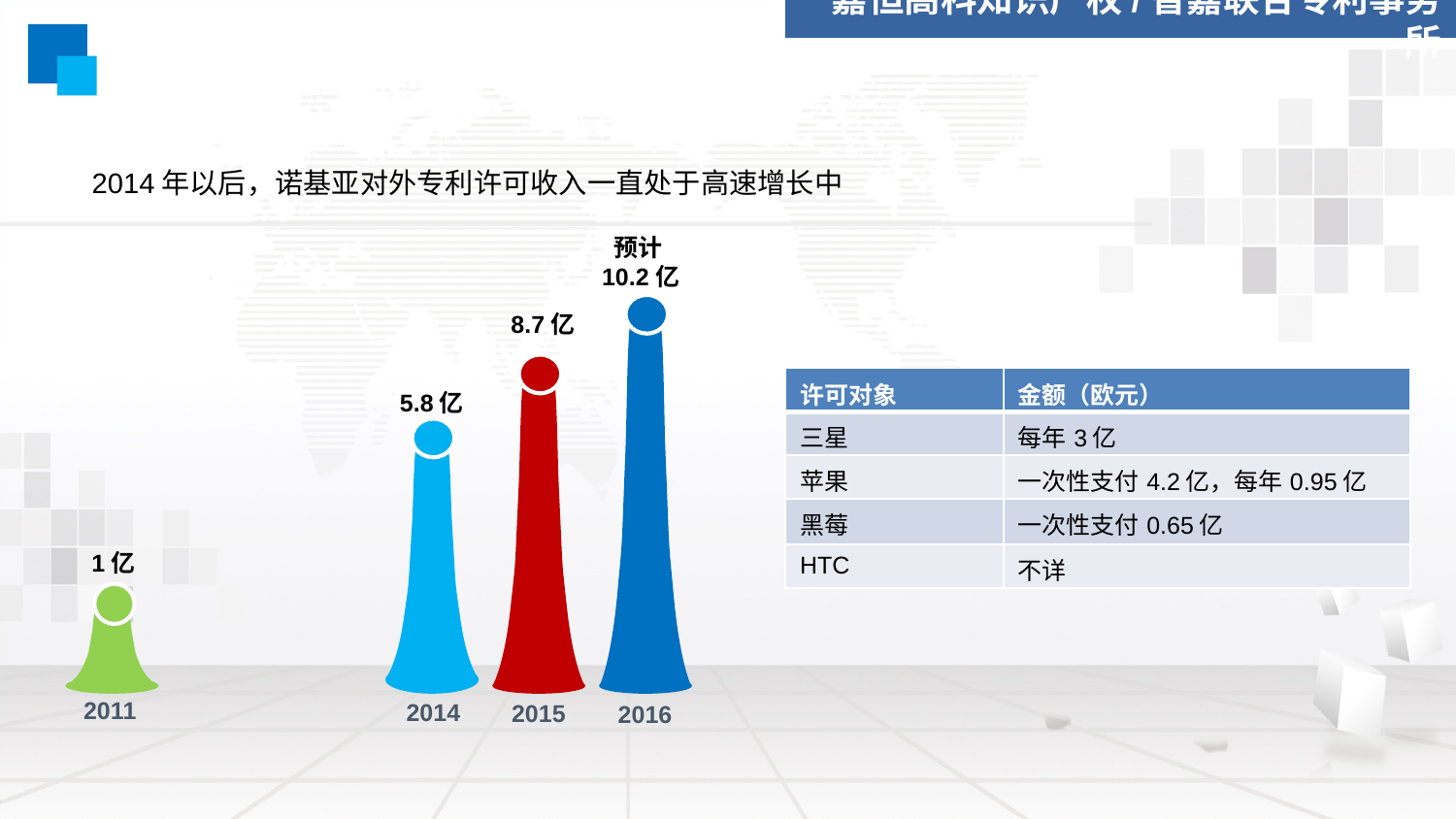

嘉恒高科知识产权/智嘉联合专利事务所
2014年以后，诺基亚对外专利许可收入一直处于高速增长中

100
80
60
40
20

2011
2014
2015
2016

预计10.2亿
8.7亿
| 许可对象 | 金额（欧元） |
| --- | --- |
| 三星 | 每年3亿 |
| 苹果 | 一次性支付4.2亿，每年0.95亿 |
| 黑莓 | 一次性支付0.65亿 |
| HTC | 不详 |
5.8亿
1亿